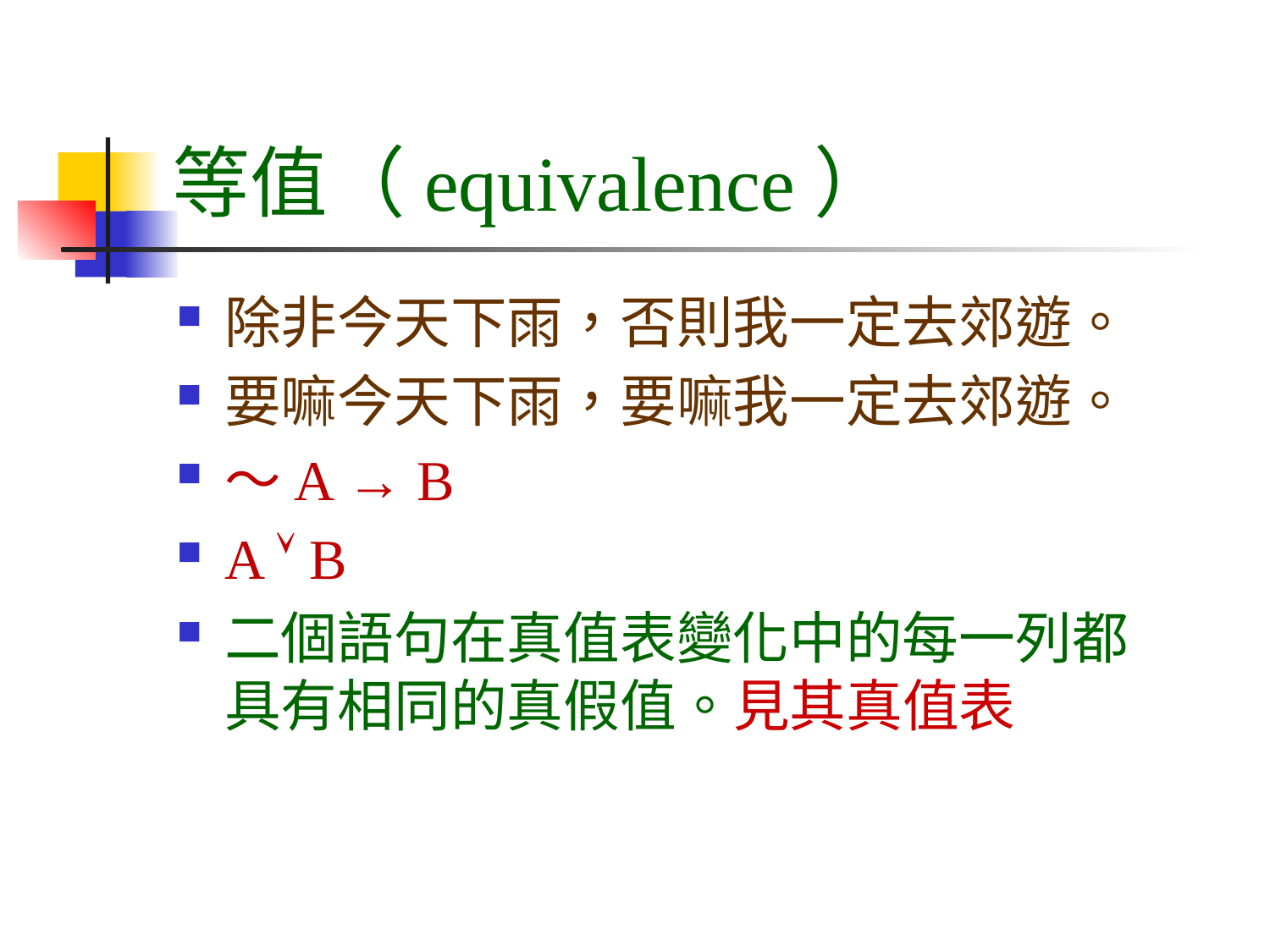

# 等值（equivalence）
除非今天下雨，否則我一定去郊遊。
要嘛今天下雨，要嘛我一定去郊遊。
～A → B
A ∨ B
二個語句在真值表變化中的每一列都具有相同的真假值。見其真值表